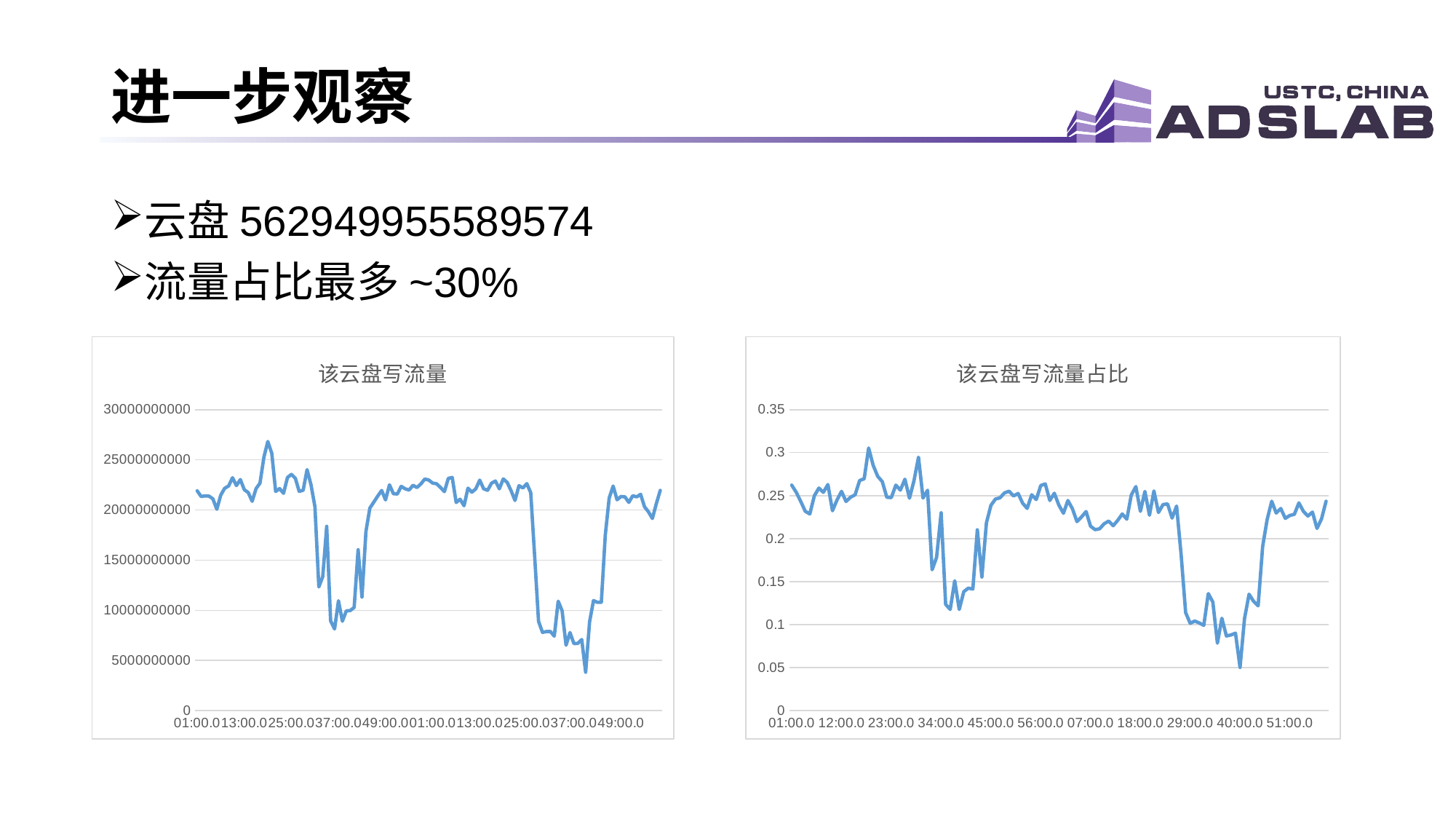

# 进一步观察
云盘562949955589574
流量占比最多~30%

### Chart: 该云盘写流量

| Category | write |
|---|---|
| 43871.7090277778 | 21908815872.0 |
| 43871.7097222222 | 21345857536.0 |
| 43871.7104166667 | 21405507584.0 |
| 43871.7111111111 | 21377900544.0 |
| 43871.7118055556 | 21112283136.0 |
| 43871.7125 | 20066623488.0 |
| 43871.7131944444 | 21472436224.0 |
| 43871.7138888889 | 22170685440.0 |
| 43871.7145833333 | 22392270848.0 |
| 43871.7152777778 | 23219552256.0 |
| 43871.7159722222 | 22434217984.0 |
| 43871.7166666667 | 23032193024.0 |
| 43871.7173611111 | 22024437760.0 |
| 43871.7180555556 | 21738434560.0 |
| 43871.71875 | 20868939776.0 |
| 43871.7194444444 | 22132158464.0 |
| 43871.7201388889 | 22671446016.0 |
| 43871.7208333333 | 25270386688.0 |
| 43871.7215277778 | 26828173312.0 |
| 43871.7222222222 | 25652064256.0 |
| 43871.7229166667 | 21850439680.0 |
| 43871.7236111111 | 22132903936.0 |
| 43871.7243055556 | 21660581888.0 |
| 43871.725 | 23238037504.0 |
| 43871.7256944444 | 23545352192.0 |
| 43871.7263888889 | 23163723776.0 |
| 43871.7270833333 | 21853396992.0 |
| 43871.7277777778 | 21969846272.0 |
| 43871.7284722222 | 24022335488.0 |
| 43871.7291666667 | 22504505344.0 |
| 43871.7298611111 | 20326932480.0 |
| 43871.7305555556 | 12327276544.0 |
| 43871.73125 | 13355417600.0 |
| 43871.7319444444 | 18365333504.0 |
| 43871.7326388889 | 8944951296.0 |
| 43871.7333333333 | 8129396736.0 |
| 43871.7340277778 | 10945994752.0 |
| 43871.7347222222 | 8907218944.0 |
| 43871.7354166667 | 9939742720.0 |
| 43871.7361111111 | 9969418240.0 |
| 43871.7368055556 | 10285424640.0 |
| 43871.7375 | 16035037184.0 |
| 43871.7381944444 | 11318423552.0 |
| 43871.7388888889 | 17858887680.0 |
| 43871.7395833333 | 20181778432.0 |
| 43871.7402777778 | 20784455680.0 |
| 43871.7409722222 | 21381021696.0 |
| 43871.7416666667 | 21946499072.0 |
| 43871.7423611111 | 21004693504.0 |
| 43871.7430555556 | 22509527040.0 |
| 43871.74375 | 21618634752.0 |
| 43871.7444444444 | 21595181056.0 |
| 43871.7451388889 | 22359785472.0 |
| 43871.7458333333 | 22109306880.0 |
| 43871.7465277778 | 21993029632.0 |
| 43871.7472222222 | 22465183744.0 |
| 43871.7479166667 | 22240681984.0 |
| 43871.7486111111 | 22602784768.0 |
| 43871.7493055556 | 23083900928.0 |
| 43871.75 | 22988750848.0 |
| 43871.7506944444 | 22680133632.0 |
| 43871.7513888889 | 22615912448.0 |
| 43871.7520833333 | 22246146048.0 |
| 43871.7527777778 | 21826998272.0 |
| 43871.7534722222 | 23150268416.0 |
| 43871.7541666667 | 23241691136.0 |
| 43871.7548611111 | 20747010048.0 |
| 43871.7555555556 | 21070872576.0 |
| 43871.75625 | 20424040448.0 |
| 43871.7569444444 | 22180302848.0 |
| 43871.7576388889 | 21779554304.0 |
| 43871.7583333333 | 22107926528.0 |
| 43871.7590277778 | 22975664128.0 |
| 43871.7597222222 | 22113980416.0 |
| 43871.7604166667 | 21961129984.0 |
| 43871.7611111111 | 22662549504.0 |
| 43871.7618055556 | 22887804928.0 |
| 43871.7625 | 22112243712.0 |
| 43871.7631944444 | 23093739520.0 |
| 43871.7638888889 | 22750957568.0 |
| 43871.7645833333 | 21909676032.0 |
| 43871.7652777778 | 20949114880.0 |
| 43871.7659722222 | 22425387008.0 |
| 43871.7666666667 | 22195036160.0 |
| 43871.7673611111 | 22622625792.0 |
| 43871.7680555556 | 21725368320.0 |
| 43871.76875 | 15404126208.0 |
| 43871.7694444444 | 8895614976.0 |
| 43871.7701388889 | 7793127424.0 |
| 43871.7708333333 | 7874416640.0 |
| 43871.7715277778 | 7885639680.0 |
| 43871.7722222222 | 7418785792.0 |
| 43871.7729166667 | 10905985024.0 |
| 43871.7736111111 | 9957961728.0 |
| 43871.7743055556 | 6512001024.0 |
| 43871.775 | 7777026048.0 |
| 43871.7756944444 | 6673293312.0 |
| 43871.7763888889 | 6695755776.0 |
| 43871.7770833333 | 7085649920.0 |
| 43871.7777777778 | 3819601920.0 |
| 43871.7784722222 | 8862167040.0 |
| 43871.7791666667 | 10967482368.0 |
| 43871.7798611111 | 10786312192.0 |
| 43871.7805555556 | 10800771072.0 |
| 43871.78125 | 17486614528.0 |
| 43871.7819444444 | 21198241792.0 |
| 43871.7826388889 | 22384488448.0 |
| 43871.7833333333 | 21016186880.0 |
| 43871.7840277778 | 21342998528.0 |
| 43871.7847222222 | 21310783488.0 |
| 43871.7854166667 | 20758306816.0 |
| 43871.7861111111 | 21418459136.0 |
| 43871.7868055556 | 21305864192.0 |
| 43871.7875 | 21560827904.0 |
| 43871.7881944444 | 20321243136.0 |
| 43871.7888888889 | 19820347392.0 |
| 43871.7895833333 | 19154796544.0 |
| 43871.7902777778 | 20613324800.0 |
| 43871.7909722222 | 21954387968.0 |

### Chart: 该云盘写流量占比

| Category | 流量占比 |
|---|---|
| 43871.7090277778 | 0.262210629055654 |
| 43871.7097222222 | 0.253901363870798 |
| 43871.7104166667 | 0.243293845919711 |
| 43871.7111111111 | 0.231727942038334 |
| 43871.7118055556 | 0.228643977544267 |
| 43871.7125 | 0.249792569413976 |
| 43871.7131944444 | 0.258779906852356 |
| 43871.7138888889 | 0.253866948901301 |
| 43871.7145833333 | 0.262893223244017 |
| 43871.7152777778 | 0.232383906860754 |
| 43871.7159722222 | 0.244871718179956 |
| 43871.7166666667 | 0.254998022812033 |
| 43871.7173611111 | 0.243197697892851 |
| 43871.7180555556 | 0.248082366616875 |
| 43871.71875 | 0.250970196600765 |
| 43871.7194444444 | 0.267547323961794 |
| 43871.7201388889 | 0.26957445240675 |
| 43871.7208333333 | 0.3053731371061 |
| 43871.7215277778 | 0.285079578667785 |
| 43871.7222222222 | 0.272458467960986 |
| 43871.7229166667 | 0.266325317400151 |
| 43871.7236111111 | 0.248048847923179 |
| 43871.7243055556 | 0.247687804294978 |
| 43871.725 | 0.262236802876893 |
| 43871.7256944444 | 0.256450033689204 |
| 43871.7263888889 | 0.269065460028558 |
| 43871.7270833333 | 0.246998329996923 |
| 43871.7277777778 | 0.267105477225655 |
| 43871.7284722222 | 0.294676119088619 |
| 43871.7291666667 | 0.24715259612465 |
| 43871.7298611111 | 0.256217334758992 |
| 43871.7305555556 | 0.163775747866271 |
| 43871.73125 | 0.178195925562131 |
| 43871.7319444444 | 0.230000332402742 |
| 43871.7326388889 | 0.12349799291289 |
| 43871.7333333333 | 0.117666783777185 |
| 43871.7340277778 | 0.150954678777557 |
| 43871.7347222222 | 0.117624983718894 |
| 43871.7354166667 | 0.138298152441842 |
| 43871.7361111111 | 0.142392937791415 |
| 43871.7368055556 | 0.141304815130857 |
| 43871.7375 | 0.210195129908168 |
| 43871.7381944444 | 0.155347002299774 |
| 43871.7388888889 | 0.218375719149136 |
| 43871.7395833333 | 0.238765241709979 |
| 43871.7402777778 | 0.246056979967735 |
| 43871.7409722222 | 0.247387725266043 |
| 43871.7416666667 | 0.253168449427164 |
| 43871.7423611111 | 0.255111077636443 |
| 43871.7430555556 | 0.249620027706942 |
| 43871.74375 | 0.252507934308737 |
| 43871.7444444444 | 0.241247997573729 |
| 43871.7451388889 | 0.235106441578982 |
| 43871.7458333333 | 0.251006251510145 |
| 43871.7465277778 | 0.245454149824259 |
| 43871.7472222222 | 0.261775062977822 |
| 43871.7479166667 | 0.263617496360718 |
| 43871.7486111111 | 0.244365540826555 |
| 43871.7493055556 | 0.25275786033981 |
| 43871.75 | 0.238989440199732 |
| 43871.7506944444 | 0.22951741232697 |
| 43871.7513888889 | 0.244332220057741 |
| 43871.7520833333 | 0.234630343638826 |
| 43871.7527777778 | 0.219764161858483 |
| 43871.7534722222 | 0.225223028507848 |
| 43871.7541666667 | 0.231450446581678 |
| 43871.7548611111 | 0.214467749545347 |
| 43871.7555555556 | 0.210396608954989 |
| 43871.75625 | 0.211400166191833 |
| 43871.7569444444 | 0.21728748934501 |
| 43871.7576388889 | 0.22044408425646 |
| 43871.7583333333 | 0.21497621157053 |
| 43871.7590277778 | 0.221252519677784 |
| 43871.7597222222 | 0.228663922857091 |
| 43871.7604166667 | 0.222610104853699 |
| 43871.7611111111 | 0.250702148294662 |
| 43871.7618055556 | 0.260519820646552 |
| 43871.7625 | 0.231688110078029 |
| 43871.7631944444 | 0.254836444632672 |
| 43871.7638888889 | 0.227230647842003 |
| 43871.7645833333 | 0.255424797613609 |
| 43871.7652777778 | 0.230390813863783 |
| 43871.7659722222 | 0.239606892166246 |
| 43871.7666666667 | 0.240392524017914 |
| 43871.7673611111 | 0.223862372133699 |
| 43871.7680555556 | 0.237868229025517 |
| 43871.76875 | 0.181228063141529 |
| 43871.7694444444 | 0.113933619105426 |
| 43871.7701388889 | 0.101510000870717 |
| 43871.7708333333 | 0.104097334864779 |
| 43871.7715277778 | 0.101964479463998 |
| 43871.7722222222 | 0.0990587860174526 |
| 43871.7729166667 | 0.136043361070552 |
| 43871.7736111111 | 0.126167047904694 |
| 43871.7743055556 | 0.078339215181836 |
| 43871.775 | 0.107324388955947 |
| 43871.7756944444 | 0.0867486884709344 |
| 43871.7763888889 | 0.0879366355040644 |
| 43871.7770833333 | 0.0899936865336927 |
| 43871.7777777778 | 0.0501686248329743 |
| 43871.7784722222 | 0.106998835512982 |
| 43871.7791666667 | 0.135315960256564 |
| 43871.7798611111 | 0.127025496488607 |
| 43871.7805555556 | 0.121782088091042 |
| 43871.78125 | 0.1907416090778 |
| 43871.7819444444 | 0.222305115032388 |
| 43871.7826388889 | 0.243482705749626 |
| 43871.7833333333 | 0.229688456376806 |
| 43871.7840277778 | 0.235008603057412 |
| 43871.7847222222 | 0.223544475628657 |
| 43871.7854166667 | 0.226900637683547 |
| 43871.7861111111 | 0.228278489213218 |
| 43871.7868055556 | 0.241563446461276 |
| 43871.7875 | 0.231669473334993 |
| 43871.7881944444 | 0.226255303641439 |
| 43871.7888888889 | 0.230804882656804 |
| 43871.7895833333 | 0.211857775267388 |
| 43871.7902777778 | 0.222872116121042 |
| 43871.7909722222 | 0.243450041139292 |
27